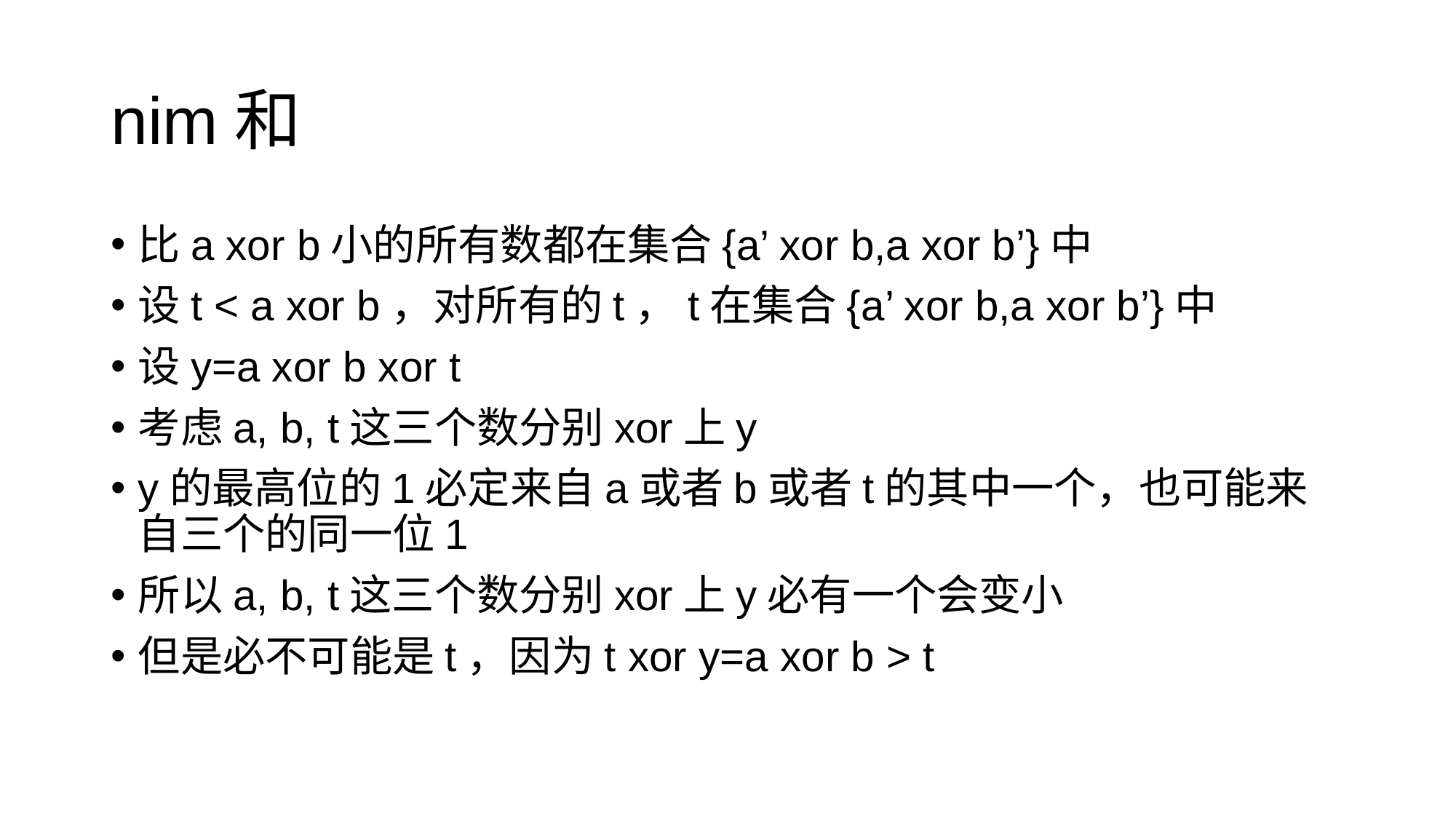

# nim和
比a xor b小的所有数都在集合{a’ xor b,a xor b’}中
设t < a xor b，对所有的t，t在集合{a’ xor b,a xor b’}中
设y=a xor b xor t
考虑a, b, t这三个数分别xor上y
y的最高位的1必定来自a或者b或者t的其中一个，也可能来自三个的同一位1
所以a, b, t这三个数分别xor上y必有一个会变小
但是必不可能是t，因为t xor y=a xor b > t